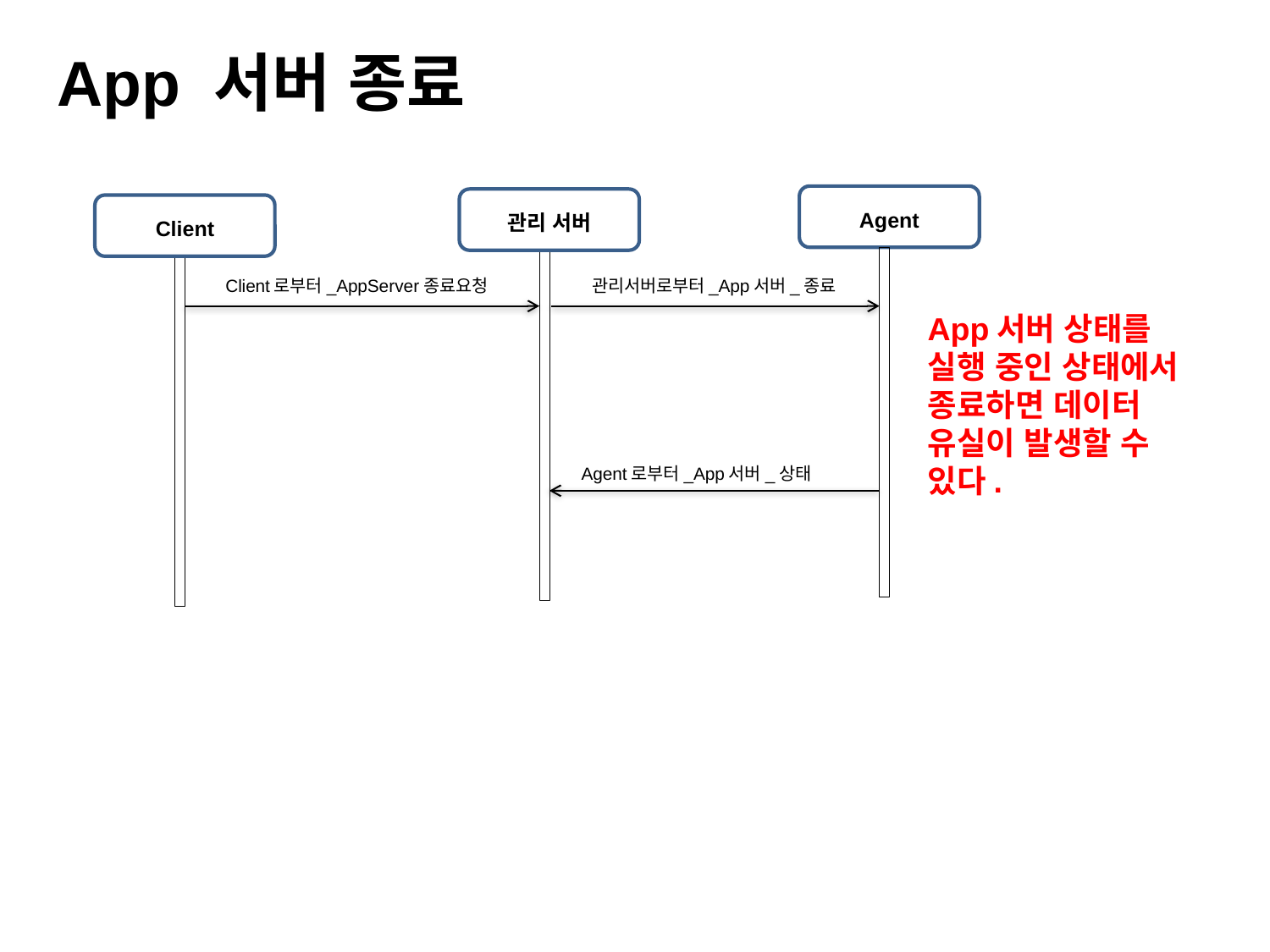

App 서버 종료

Agent

관리 서버

Client

Client로부터_AppServer종료요청
관리서버로부터_App서버_종료
App서버 상태를 실행 중인 상태에서 종료하면 데이터 유실이 발생할 수 있다.
Agent로부터_App서버_상태